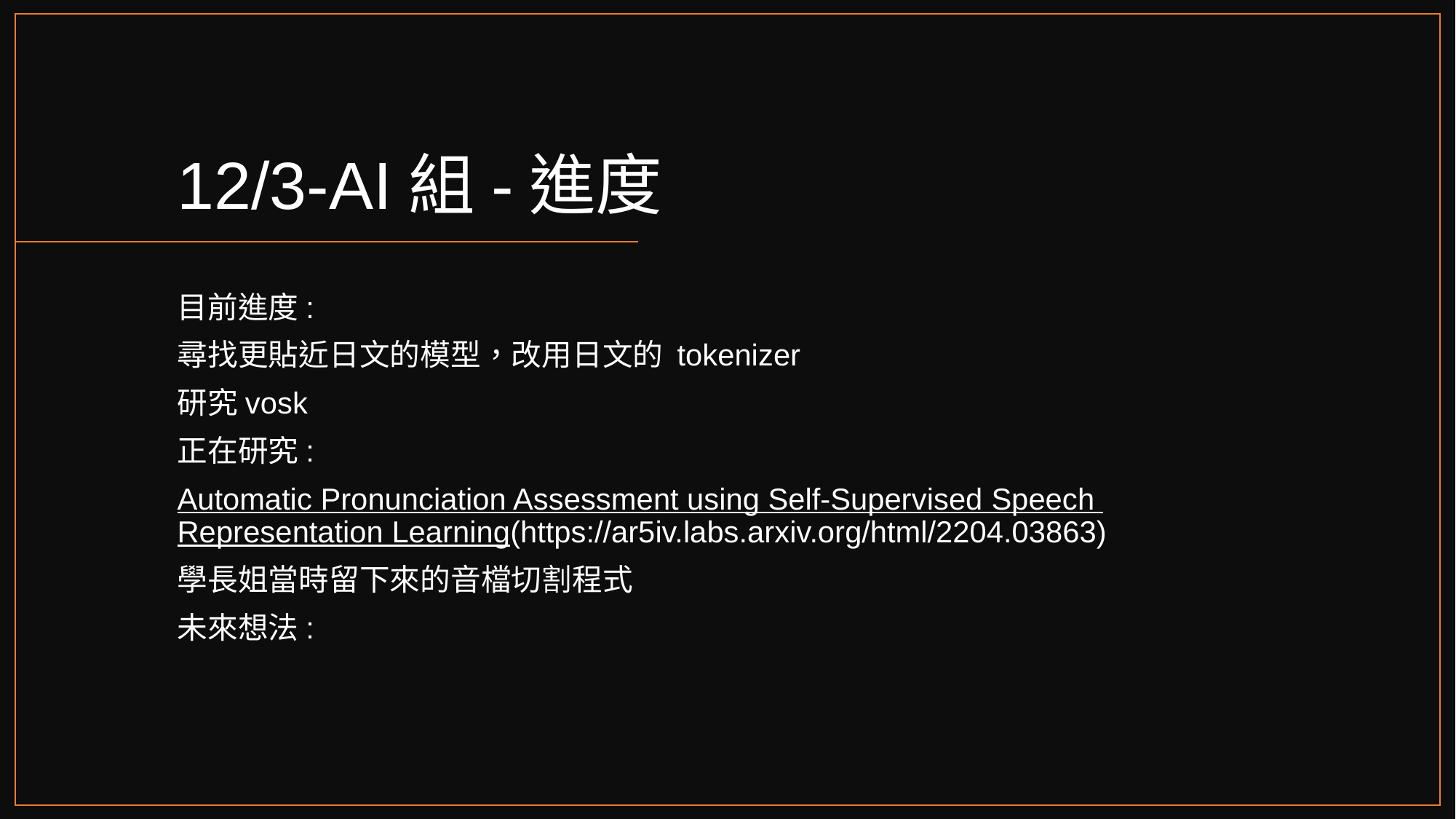

# 12/3-AI組-進度
目前進度:
尋找更貼近日文的模型，改用日文的 tokenizer
研究vosk
正在研究:
Automatic Pronunciation Assessment using Self-Supervised Speech Representation Learning(https://ar5iv.labs.arxiv.org/html/2204.03863)
學長姐當時留下來的音檔切割程式
未來想法: